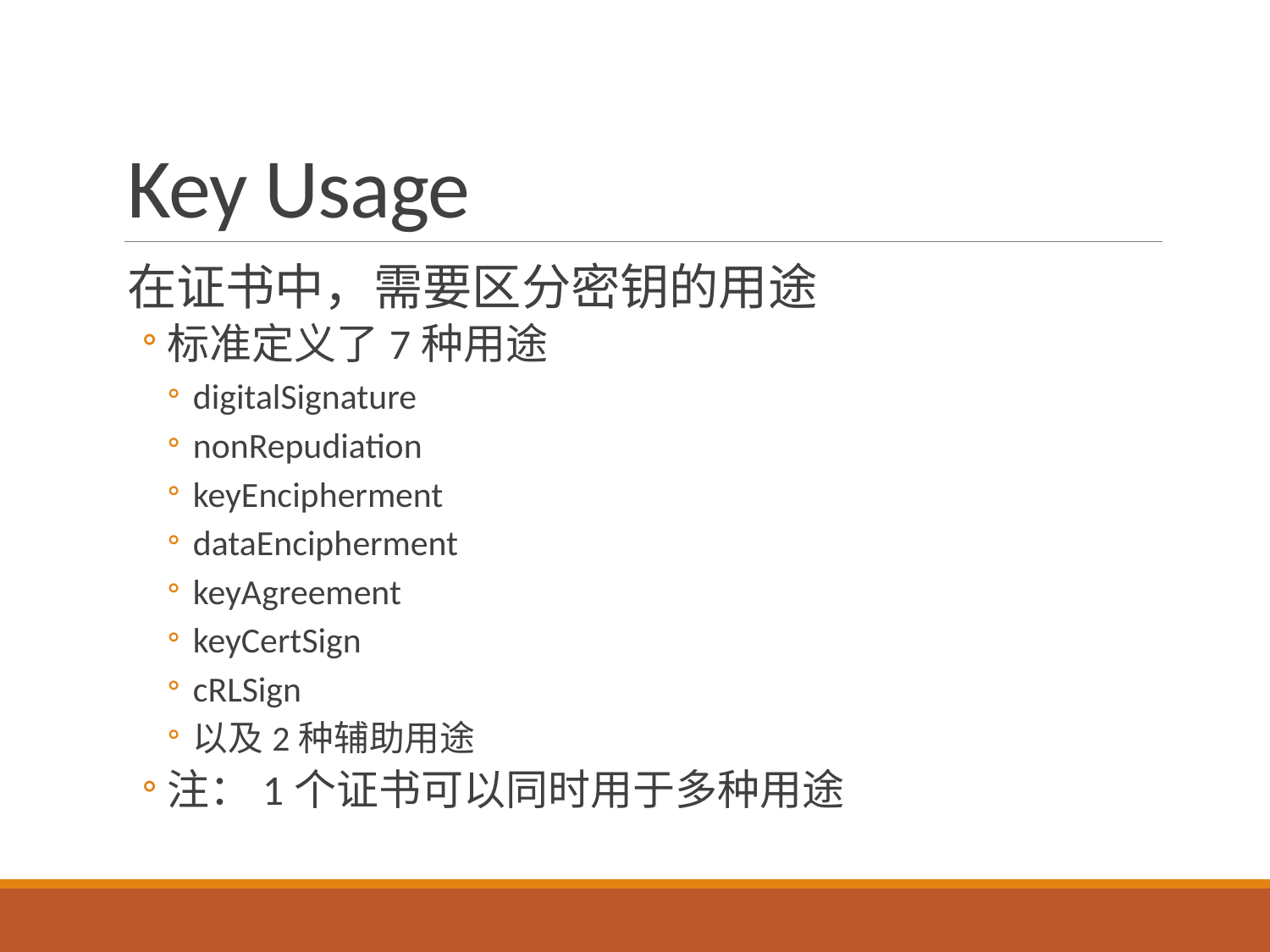

# Key Usage
在证书中，需要区分密钥的用途
标准定义了7种用途
digitalSignature
nonRepudiation
keyEncipherment
dataEncipherment
keyAgreement
keyCertSign
cRLSign
以及2种辅助用途
注：1个证书可以同时用于多种用途
44